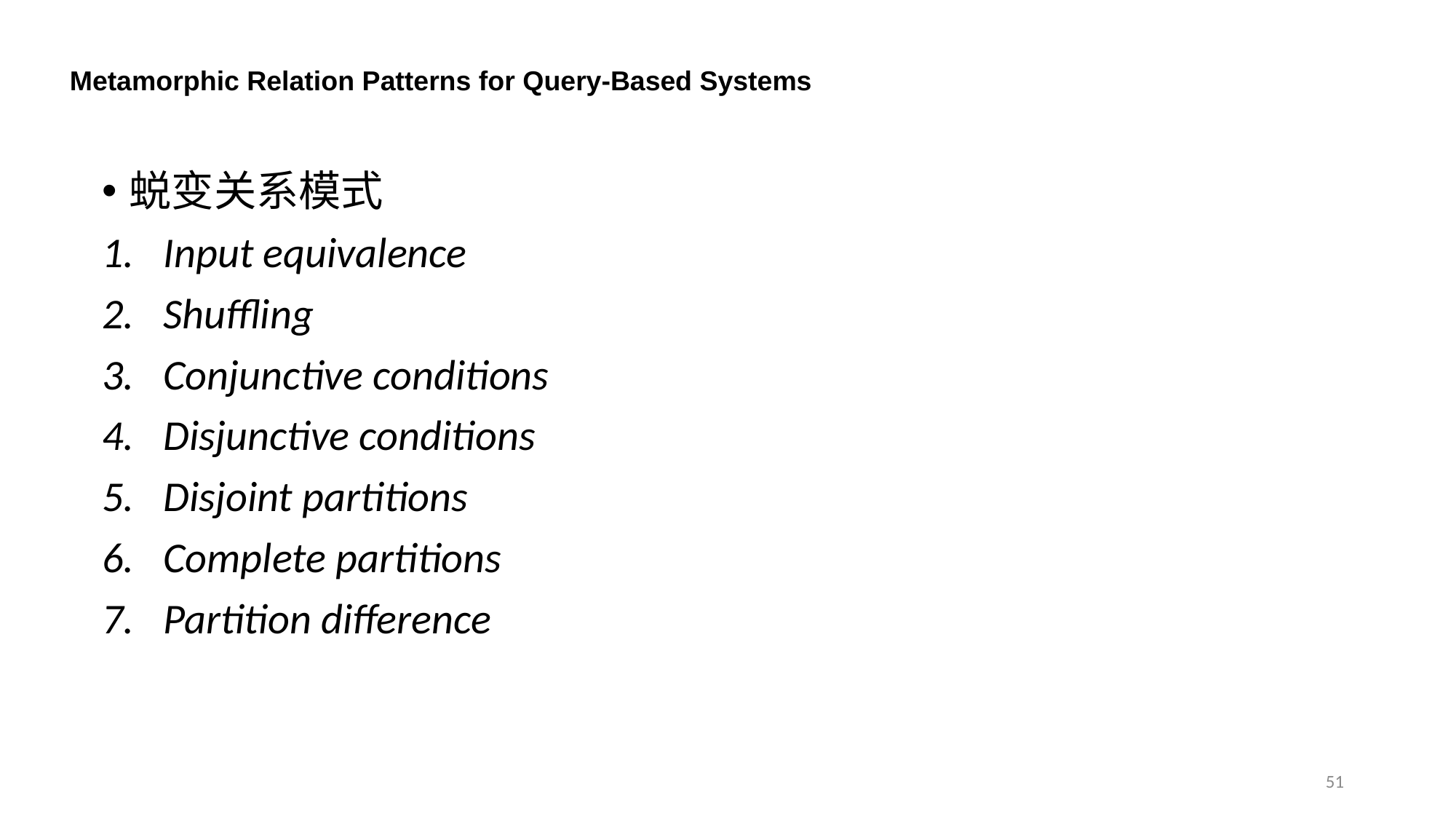

Metamorphic Relation Patterns for Query-Based Systems
蜕变关系模式
Input equivalence
Shuffling
Conjunctive conditions
Disjunctive conditions
Disjoint partitions
Complete partitions
Partition difference

51